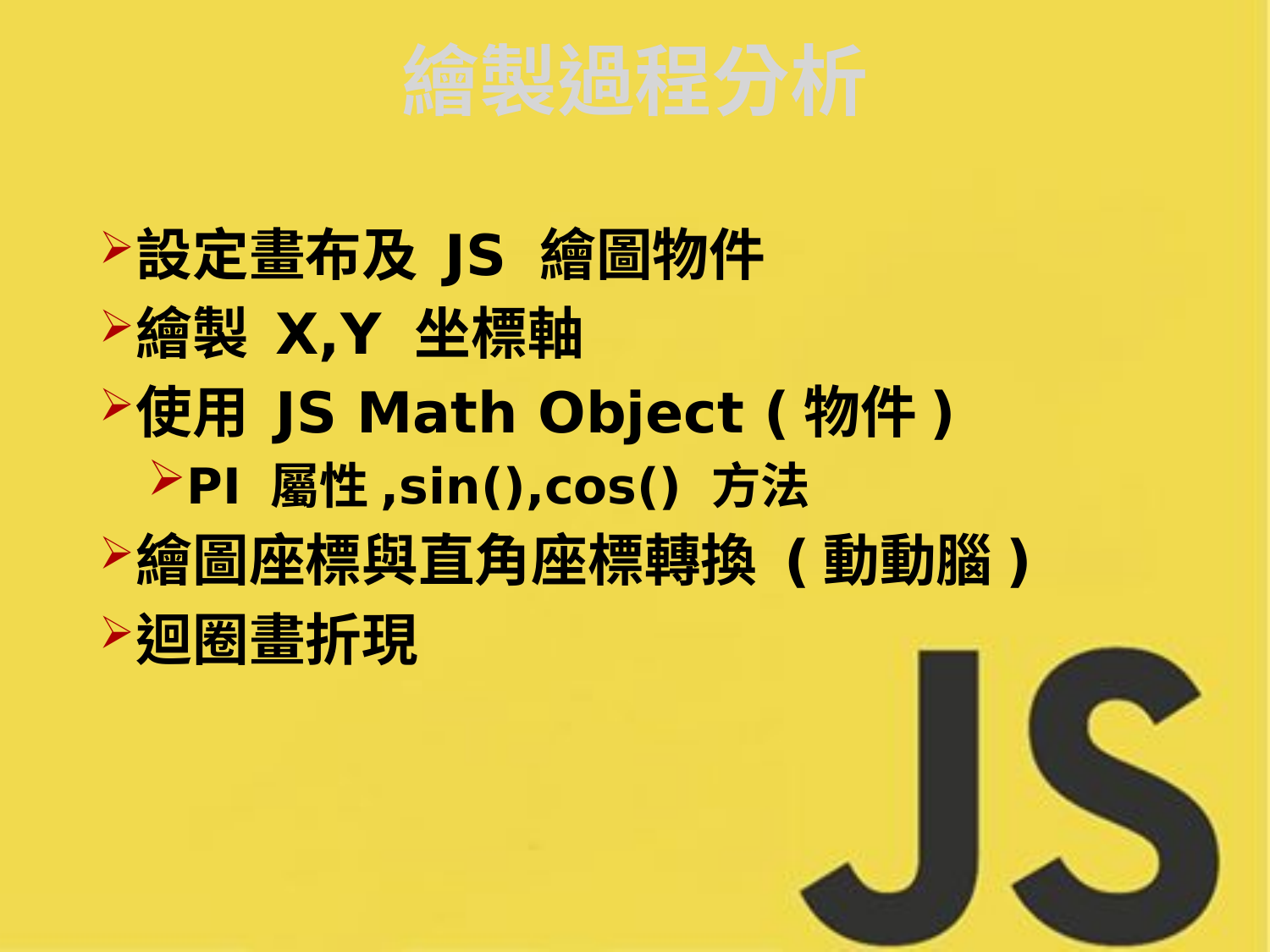

繪製過程分析
設定畫布及 JS 繪圖物件
繪製 X,Y 坐標軸
使用 JS Math Object (物件)
PI 屬性,sin(),cos() 方法
繪圖座標與直角座標轉換 (動動腦)
迴圈畫折現